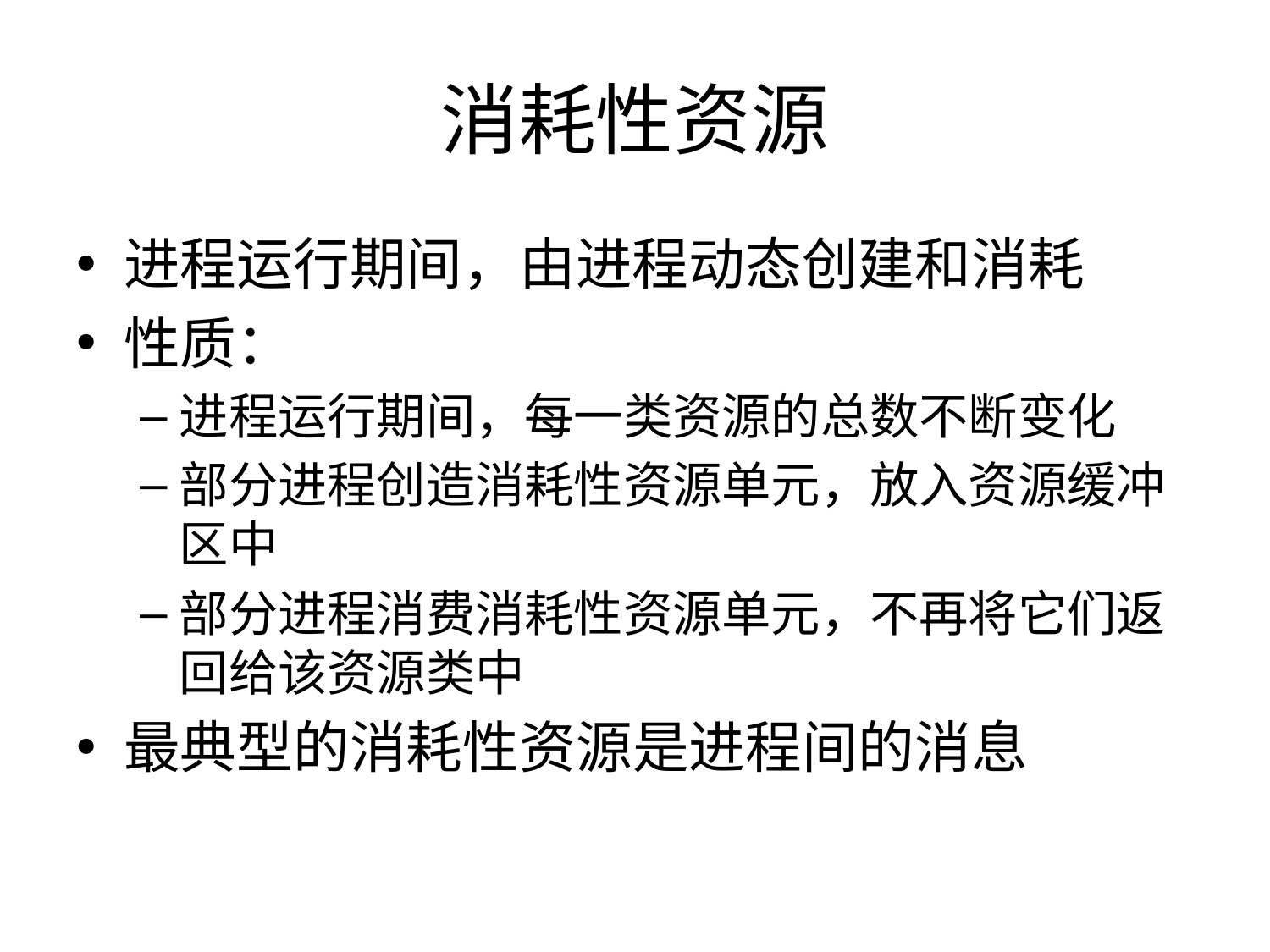

# 消耗性资源
进程运行期间，由进程动态创建和消耗
性质：
进程运行期间，每一类资源的总数不断变化
部分进程创造消耗性资源单元，放入资源缓冲区中
部分进程消费消耗性资源单元，不再将它们返回给该资源类中
最典型的消耗性资源是进程间的消息